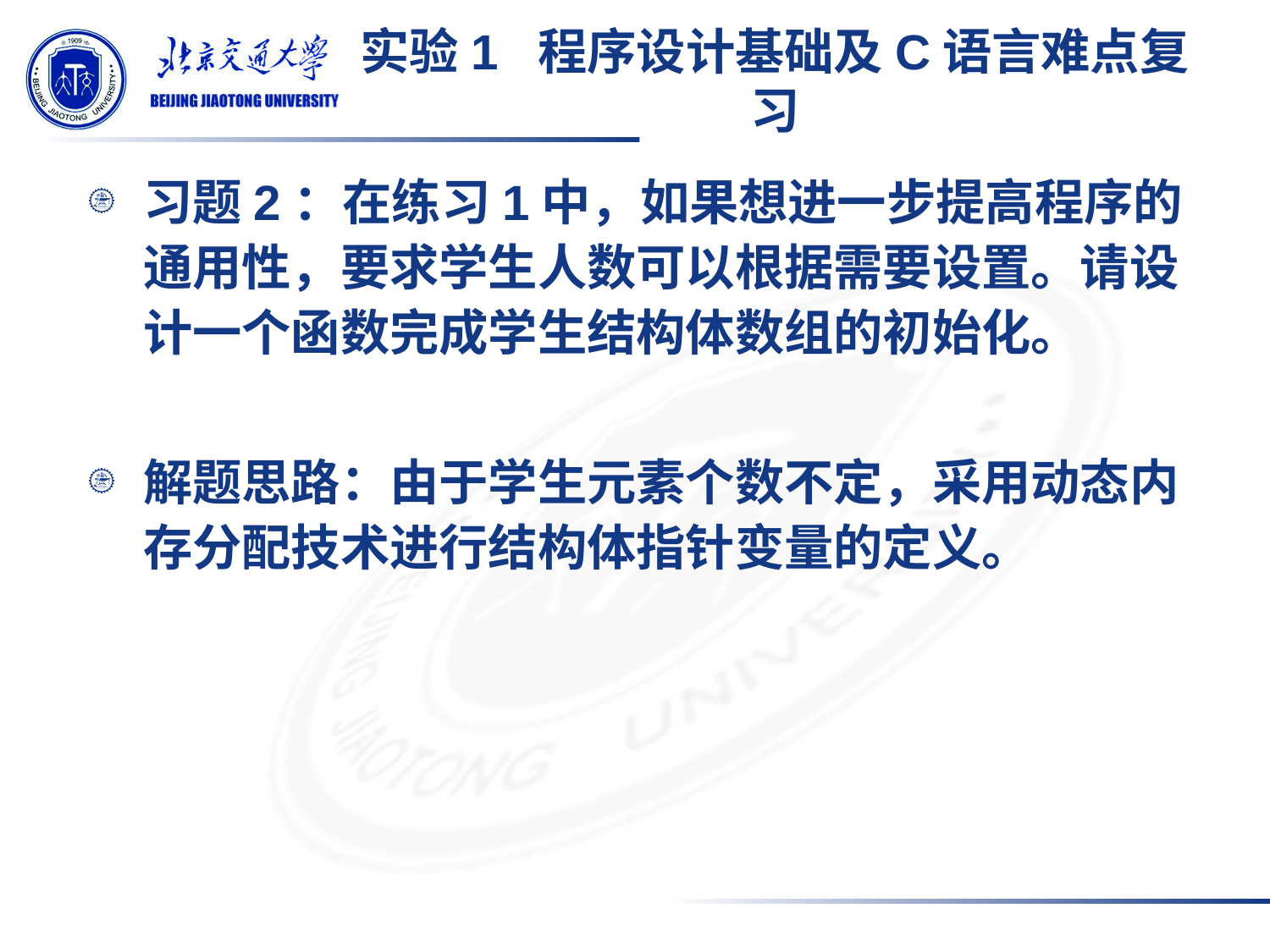

# 实验1  程序设计基础及C语言难点复习
习题2：在练习1中，如果想进一步提高程序的通用性，要求学生人数可以根据需要设置。请设计一个函数完成学生结构体数组的初始化。

解题思路：由于学生元素个数不定，采用动态内存分配技术进行结构体指针变量的定义。